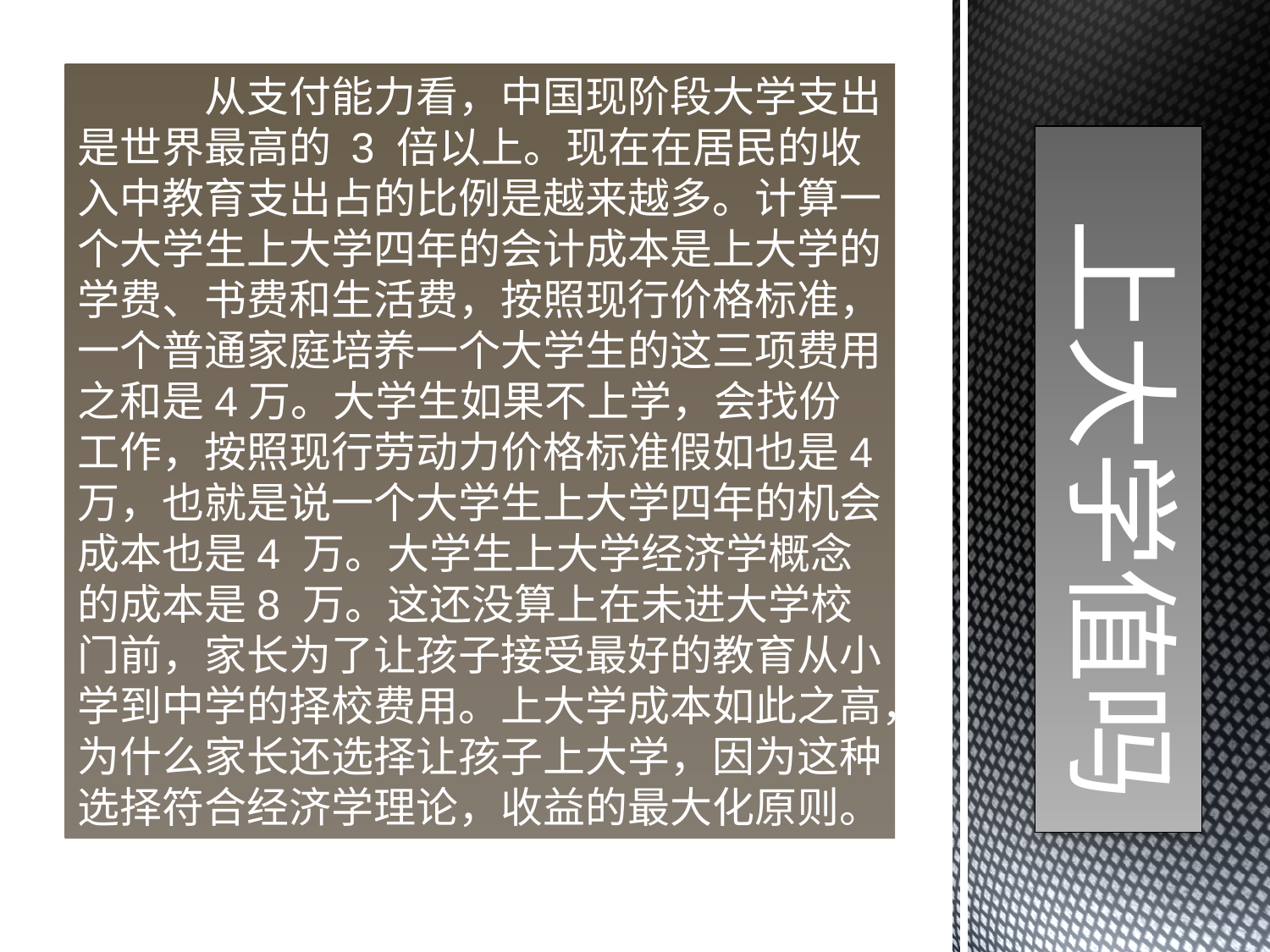

从支付能力看，中国现阶段大学支出是世界最高的 3 倍以上。现在在居民的收入中教育支出占的比例是越来越多。计算一个大学生上大学四年的会计成本是上大学的学费、书费和生活费，按照现行价格标准，一个普通家庭培养一个大学生的这三项费用之和是4万。大学生如果不上学，会找份工作，按照现行劳动力价格标准假如也是4 万，也就是说一个大学生上大学四年的机会成本也是4 万。大学生上大学经济学概念的成本是8 万。这还没算上在未进大学校门前，家长为了让孩子接受最好的教育从小学到中学的择校费用。上大学成本如此之高，为什么家长还选择让孩子上大学，因为这种选择符合经济学理论，收益的最大化原则。
  上大学值吗